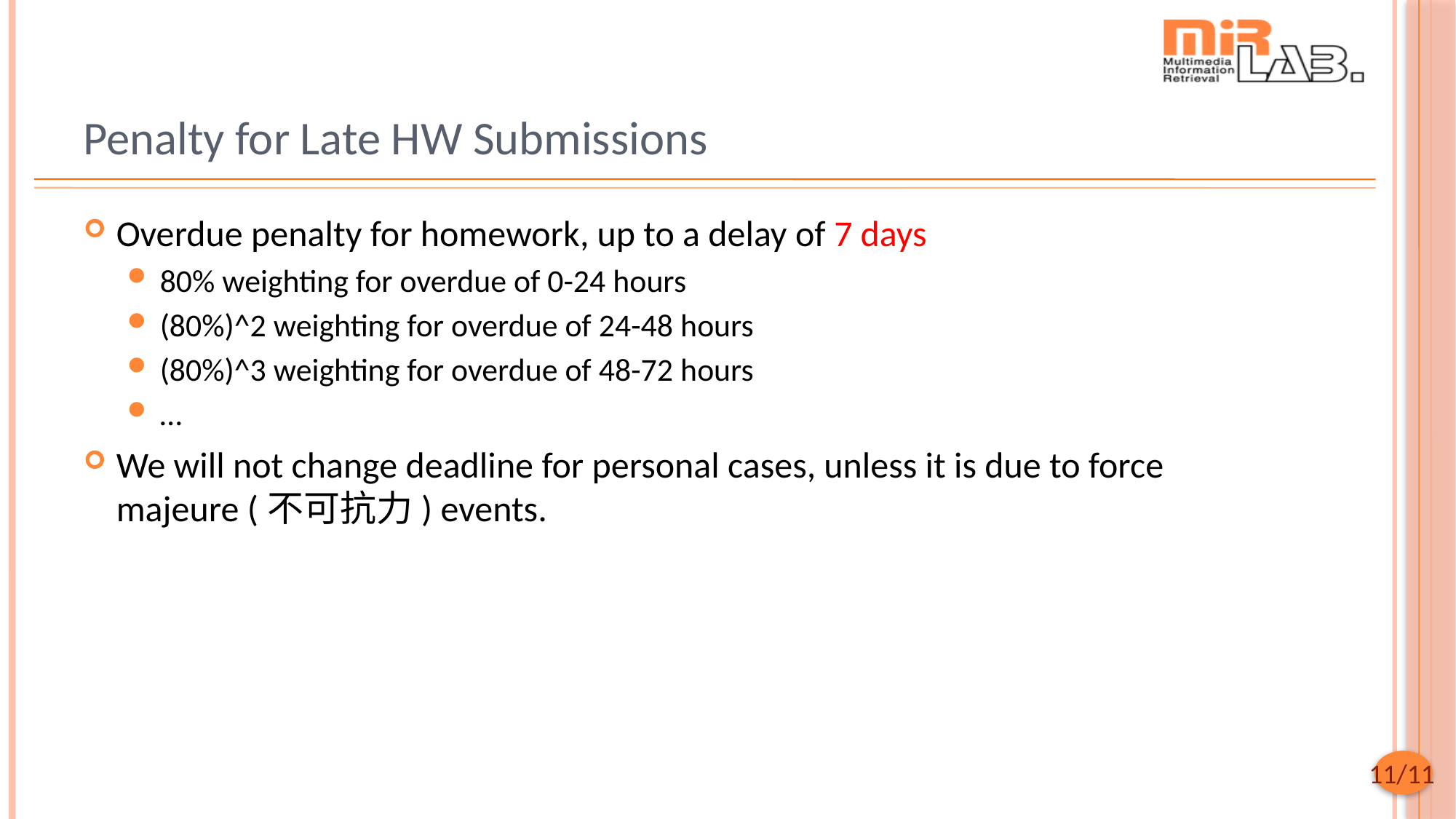

# Penalty for Late HW Submissions
Overdue penalty for homework, up to a delay of 7 days
80% weighting for overdue of 0-24 hours
(80%)^2 weighting for overdue of 24-48 hours
(80%)^3 weighting for overdue of 48-72 hours
…
We will not change deadline for personal cases, unless it is due to force majeure (不可抗力) events.